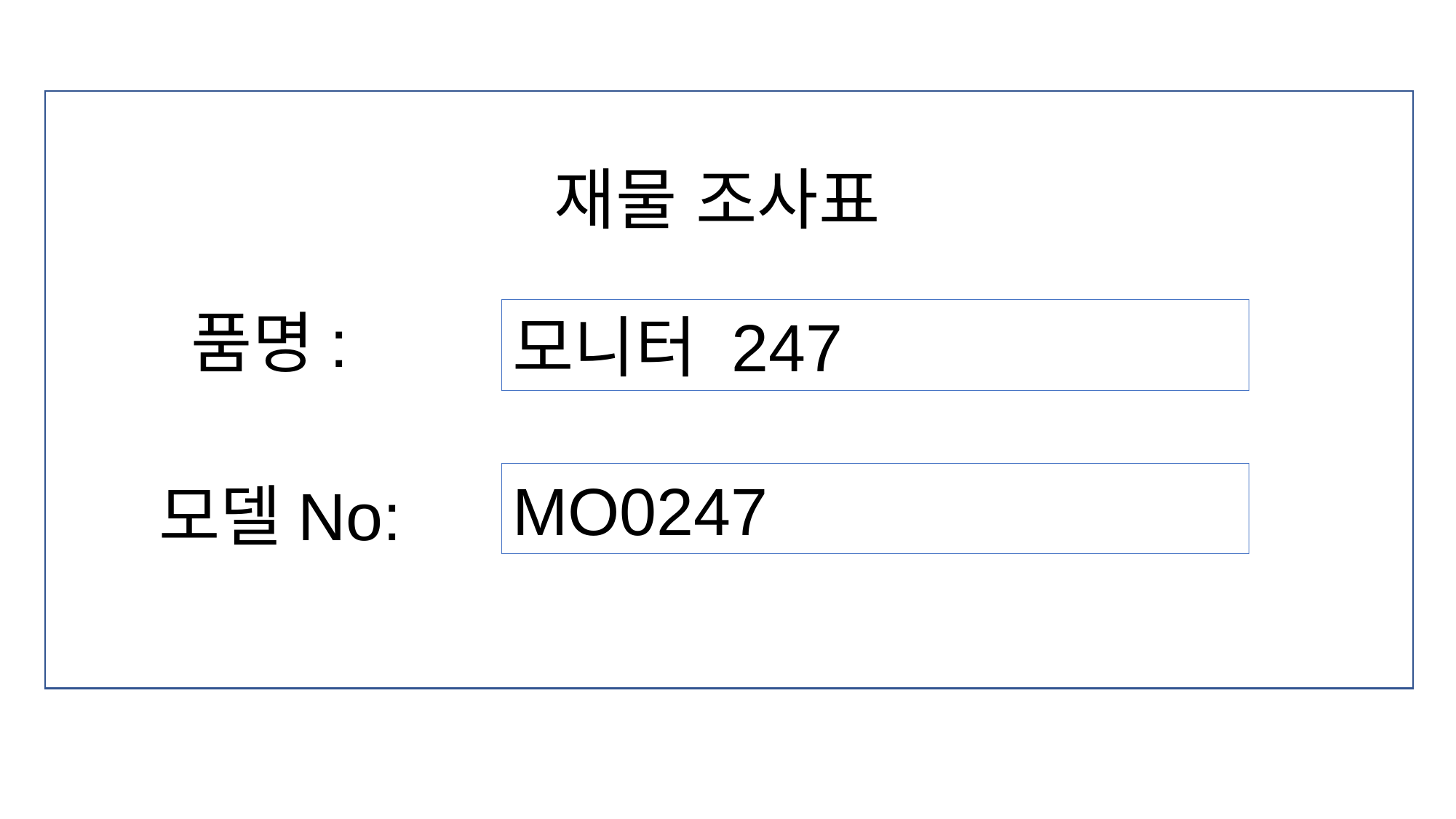

재물 조사표
품명:
모니터 247
MO0247
모델No: